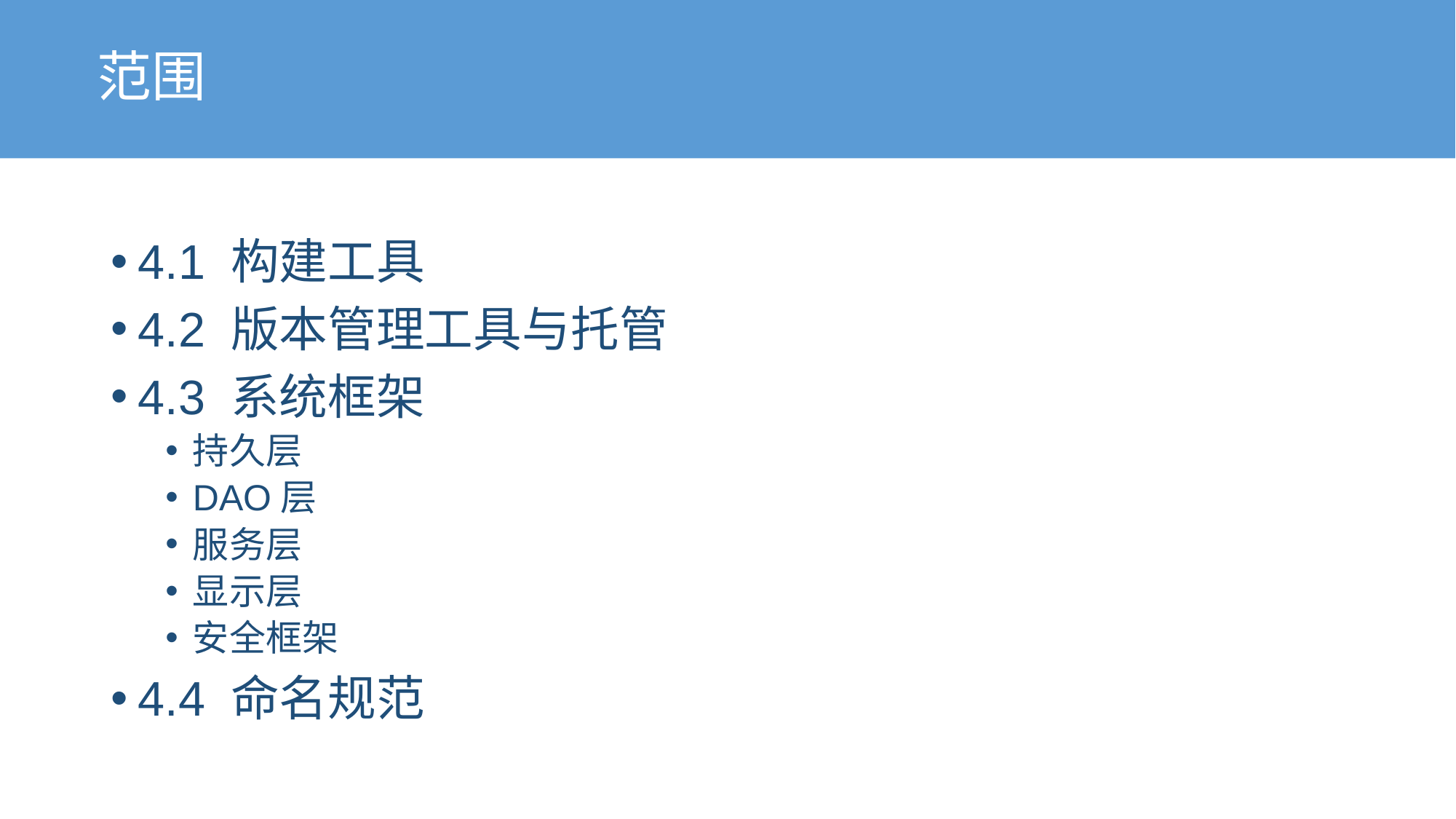

# 范围

4.1 构建工具
4.2 版本管理工具与托管
4.3 系统框架
持久层
DAO层
服务层
显示层
安全框架
4.4 命名规范